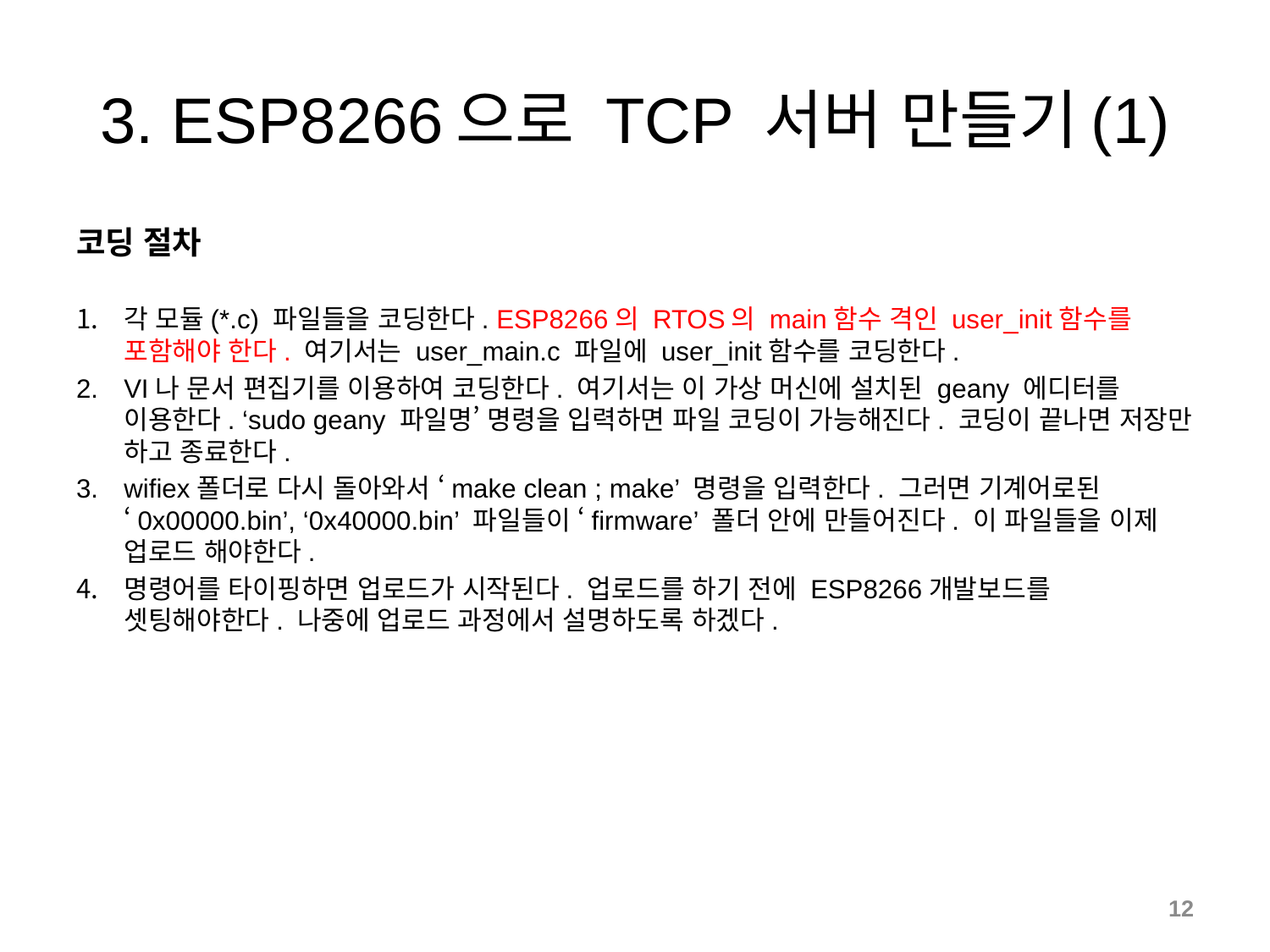

# 3. ESP8266으로 TCP 서버 만들기(1)
코딩 절차

각 모듈(*.c) 파일들을 코딩한다. ESP8266의 RTOS의 main함수 격인 user_init함수를 포함해야 한다. 여기서는 user_main.c 파일에 user_init함수를 코딩한다.
VI나 문서 편집기를 이용하여 코딩한다. 여기서는 이 가상 머신에 설치된 geany 에디터를 이용한다. ‘sudo geany 파일명’ 명령을 입력하면 파일 코딩이 가능해진다. 코딩이 끝나면 저장만 하고 종료한다.
wifiex폴더로 다시 돌아와서 ‘make clean ; make’ 명령을 입력한다. 그러면 기계어로된 ‘0x00000.bin’, ‘0x40000.bin’ 파일들이 ‘firmware’ 폴더 안에 만들어진다. 이 파일들을 이제 업로드 해야한다.
명령어를 타이핑하면 업로드가 시작된다. 업로드를 하기 전에 ESP8266개발보드를 셋팅해야한다. 나중에 업로드 과정에서 설명하도록 하겠다.

12